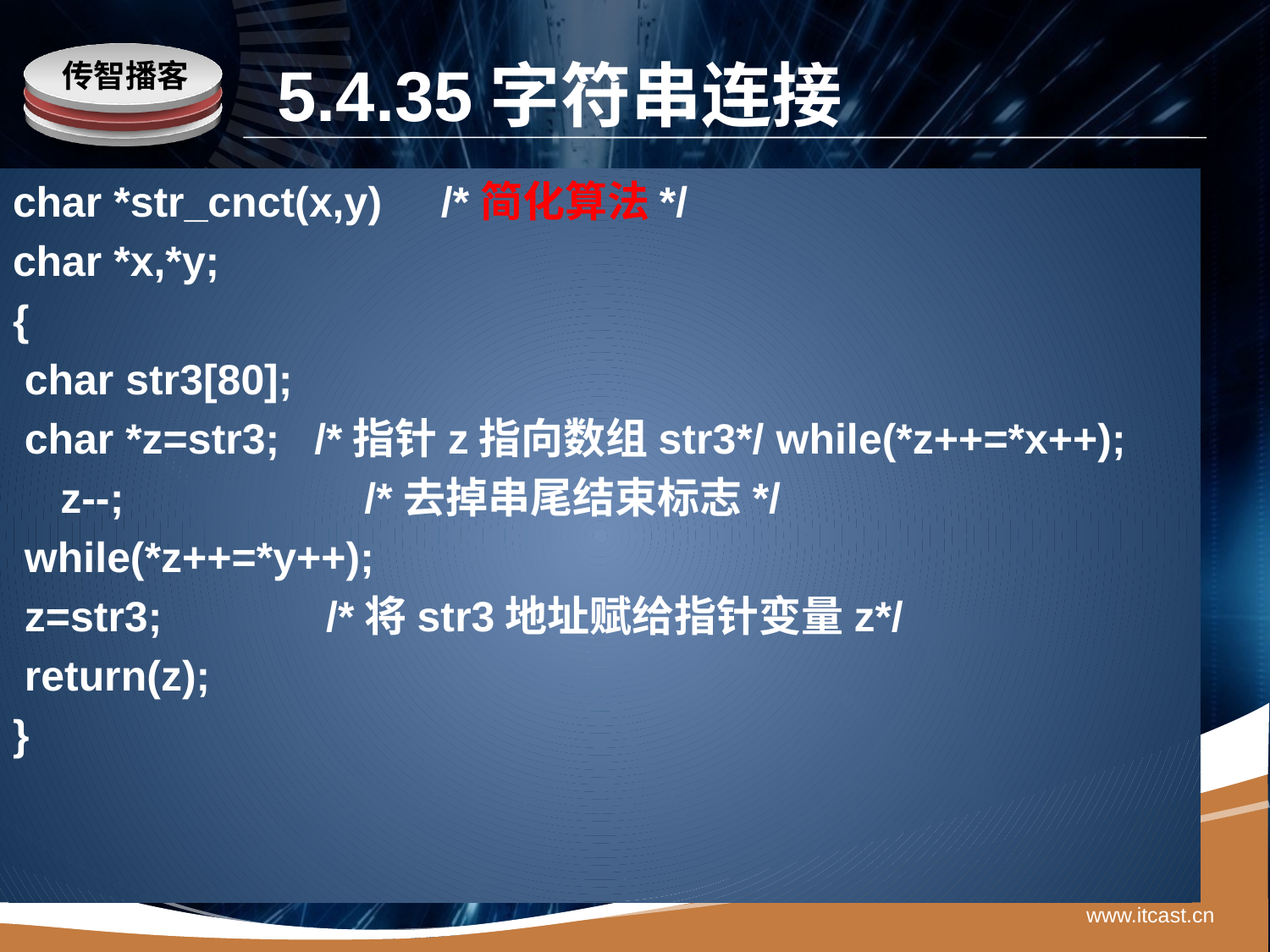

# 5.4.35字符串连接
char *str_cnct(x,y)     /*简化算法*/
char *x,*y;
{
 char str3[80];
 char *z=str3; 	/*指针z指向数组str3*/ while(*z++=*x++);
	z--;	               /*去掉串尾结束标志*/
 while(*z++=*y++);
 z=str3;		 /*将str3地址赋给指针变量z*/
 return(z);
}
www.itcast.cn